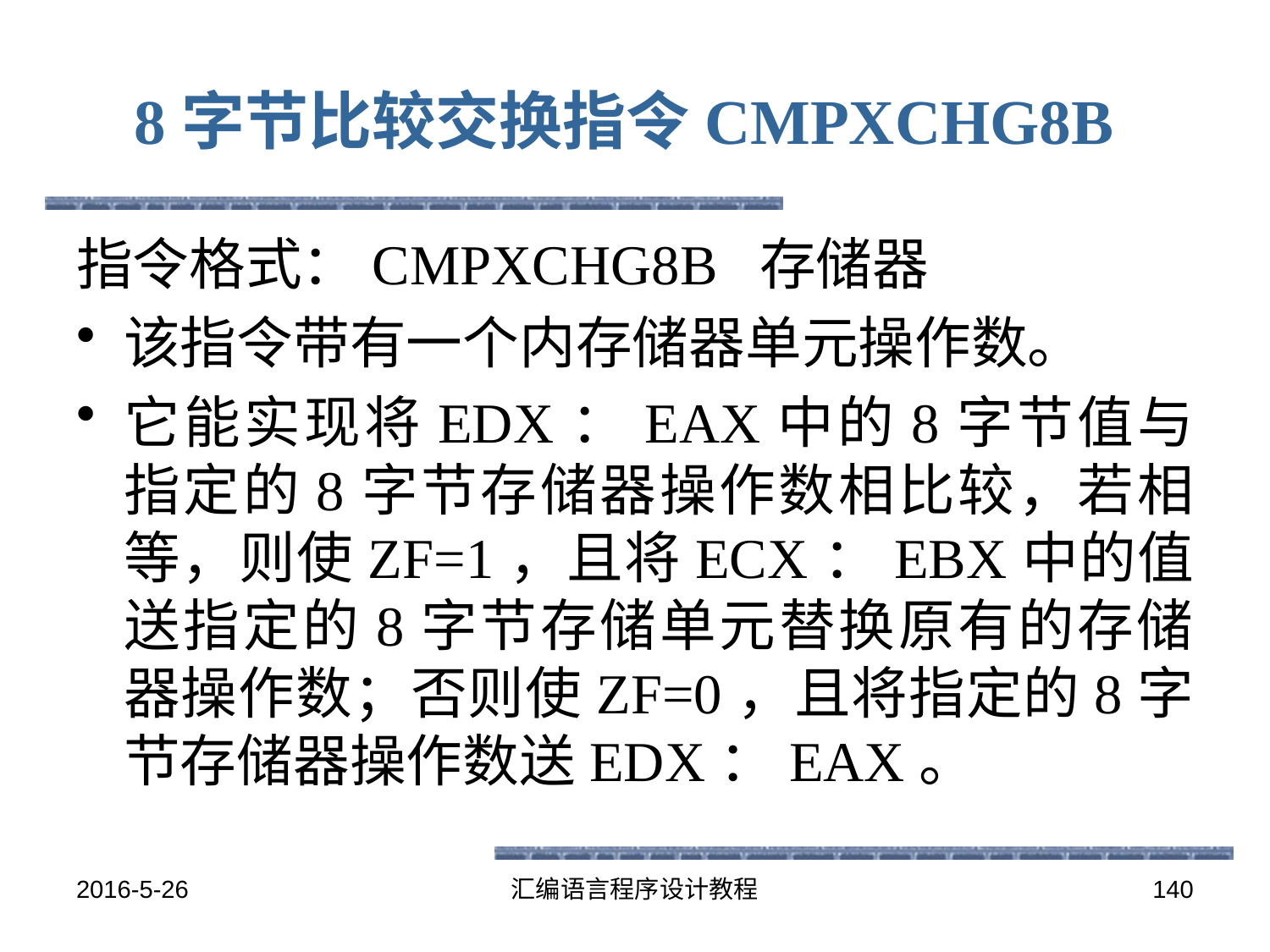

# 8字节比较交换指令CMPXCHG8B
指令格式：CMPXCHG8B  存储器
该指令带有一个内存储器单元操作数。
它能实现将EDX：EAX中的8字节值与指定的8字节存储器操作数相比较，若相等，则使ZF=1，且将ECX：EBX中的值送指定的8字节存储单元替换原有的存储器操作数；否则使ZF=0，且将指定的8字节存储器操作数送EDX：EAX。
2016-5-26
汇编语言程序设计教程
140